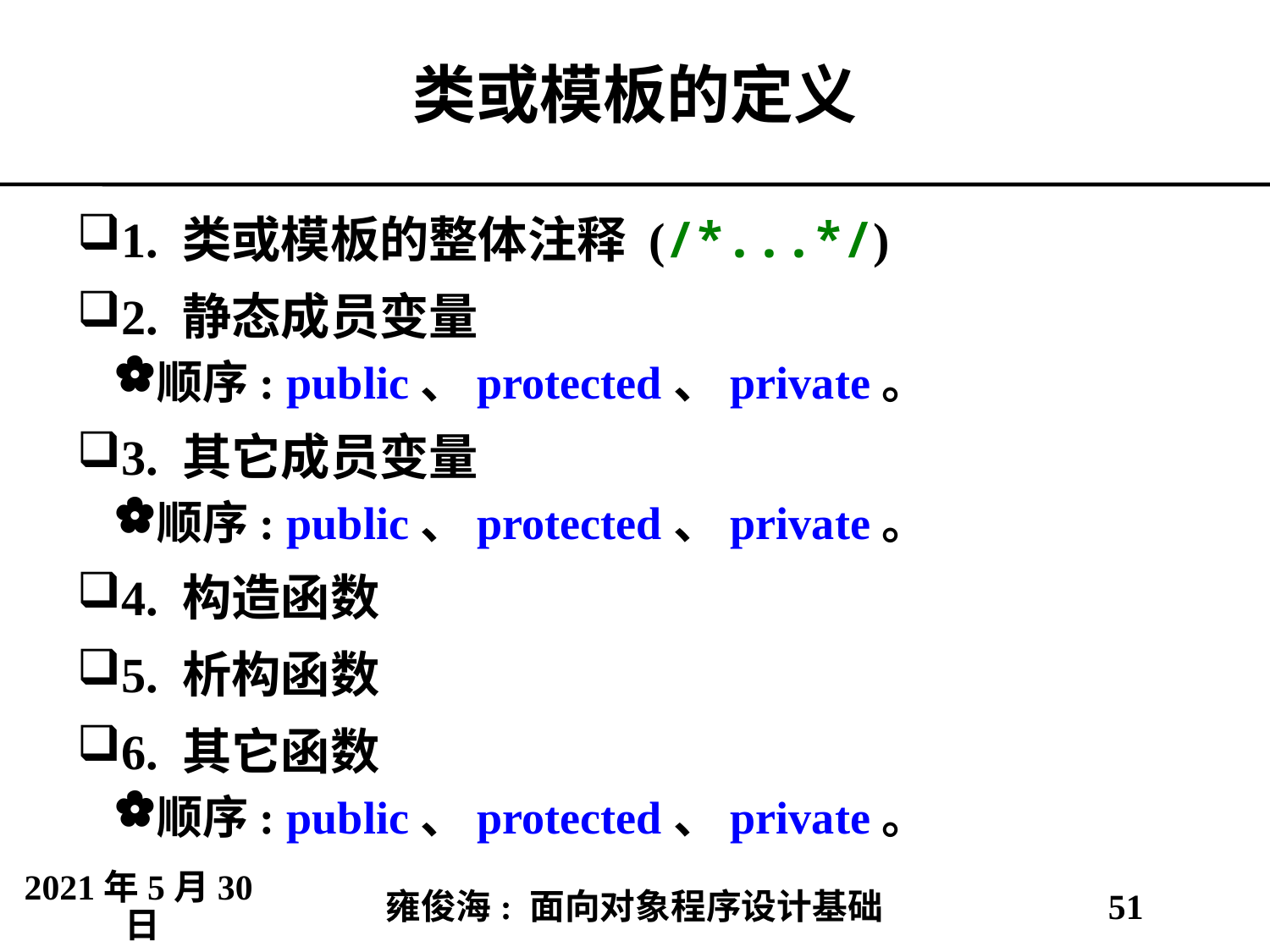

# 类或模板的定义

1. 类或模板的整体注释 (/*...*/)
2. 静态成员变量
顺序: public、protected、private。
3. 其它成员变量
顺序: public、protected、private。
4. 构造函数
5. 析构函数
6. 其它函数
顺序: public、protected、private。
2021年5月30日
雍俊海: 面向对象程序设计基础
51